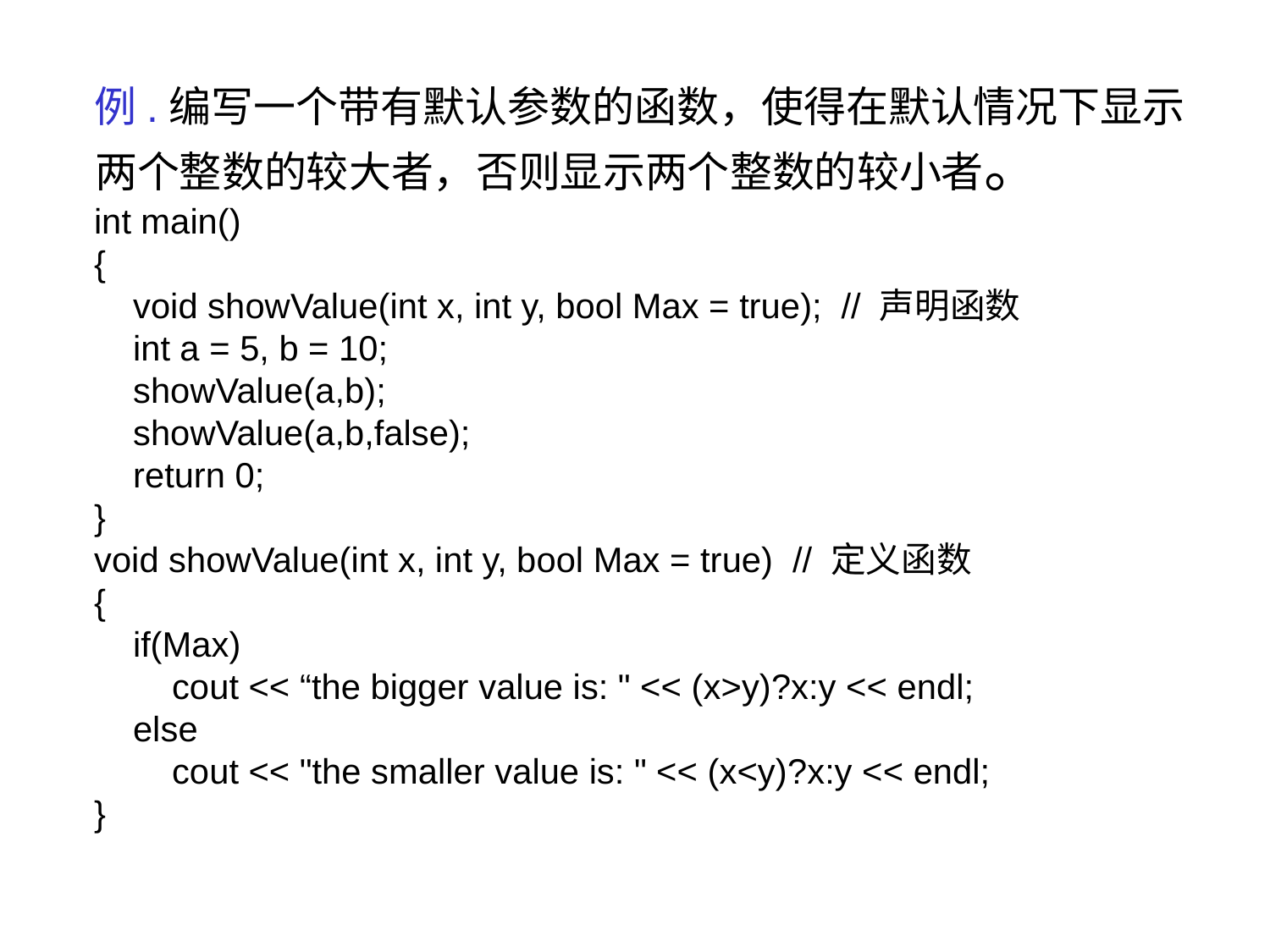

例.编写一个带有默认参数的函数，使得在默认情况下显示两个整数的较大者，否则显示两个整数的较小者。
int main()
{
    void showValue(int x, int y, bool Max = true);  // 声明函数
    int a = 5, b = 10;
    showValue(a,b);
    showValue(a,b,false);
    return 0;
}
void showValue(int x, int y, bool Max = true)  // 定义函数
{
    if(Max)
        cout << “the bigger value is: " << (x>y)?x:y << endl;
    else
        cout << "the smaller value is: " << (x<y)?x:y << endl;
}